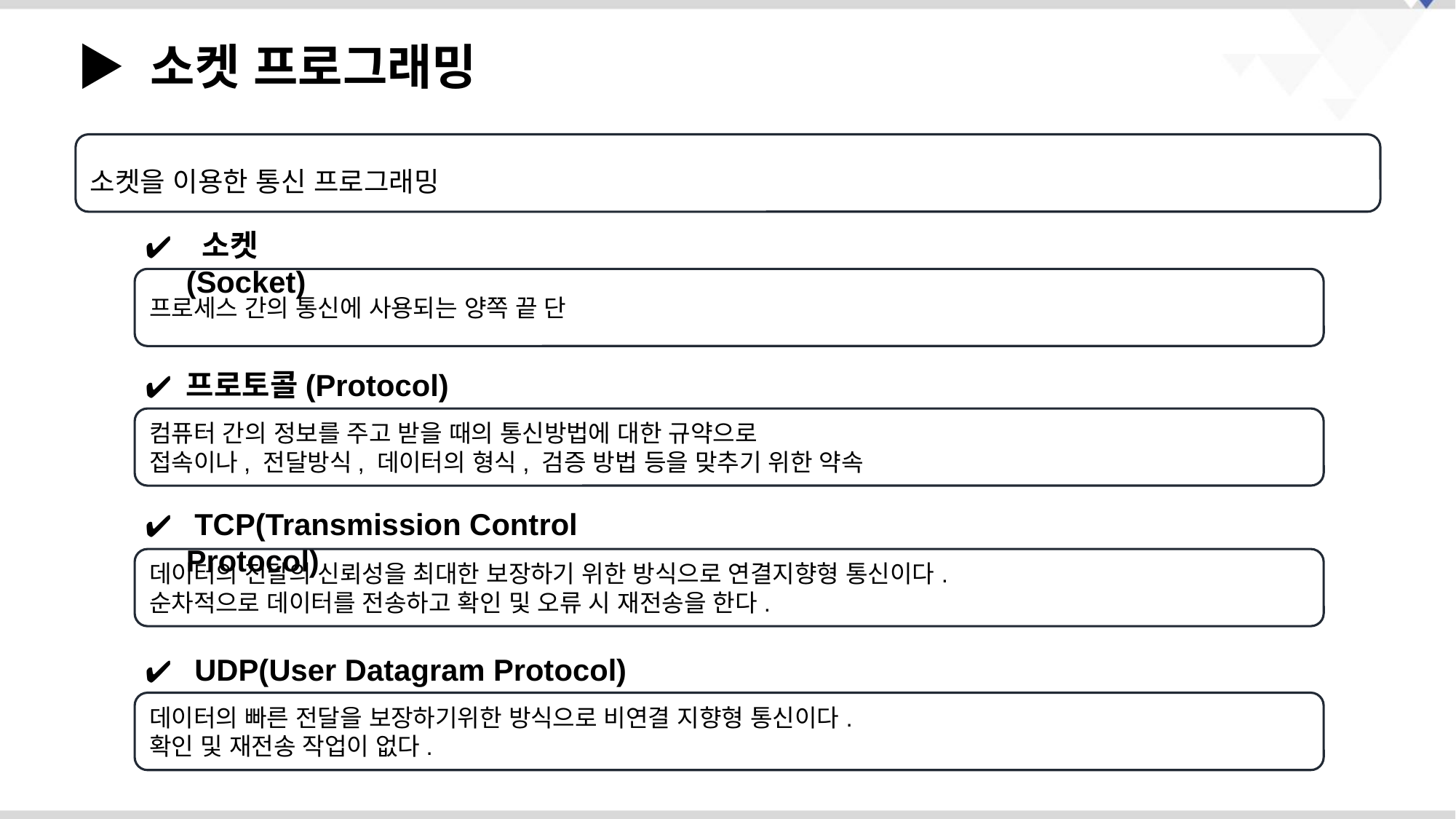

▶ 소켓 프로그래밍
소켓을 이용한 통신 프로그래밍
 소켓(Socket)
프로세스 간의 통신에 사용되는 양쪽 끝 단
프로토콜(Protocol)
컴퓨터 간의 정보를 주고 받을 때의 통신방법에 대한 규약으로
접속이나, 전달방식, 데이터의 형식, 검증 방법 등을 맞추기 위한 약속
 TCP(Transmission Control Protocol)
데이터의 전달의 신뢰성을 최대한 보장하기 위한 방식으로 연결지향형 통신이다.
순차적으로 데이터를 전송하고 확인 및 오류 시 재전송을 한다.
 UDP(User Datagram Protocol)
데이터의 빠른 전달을 보장하기위한 방식으로 비연결 지향형 통신이다.
확인 및 재전송 작업이 없다.